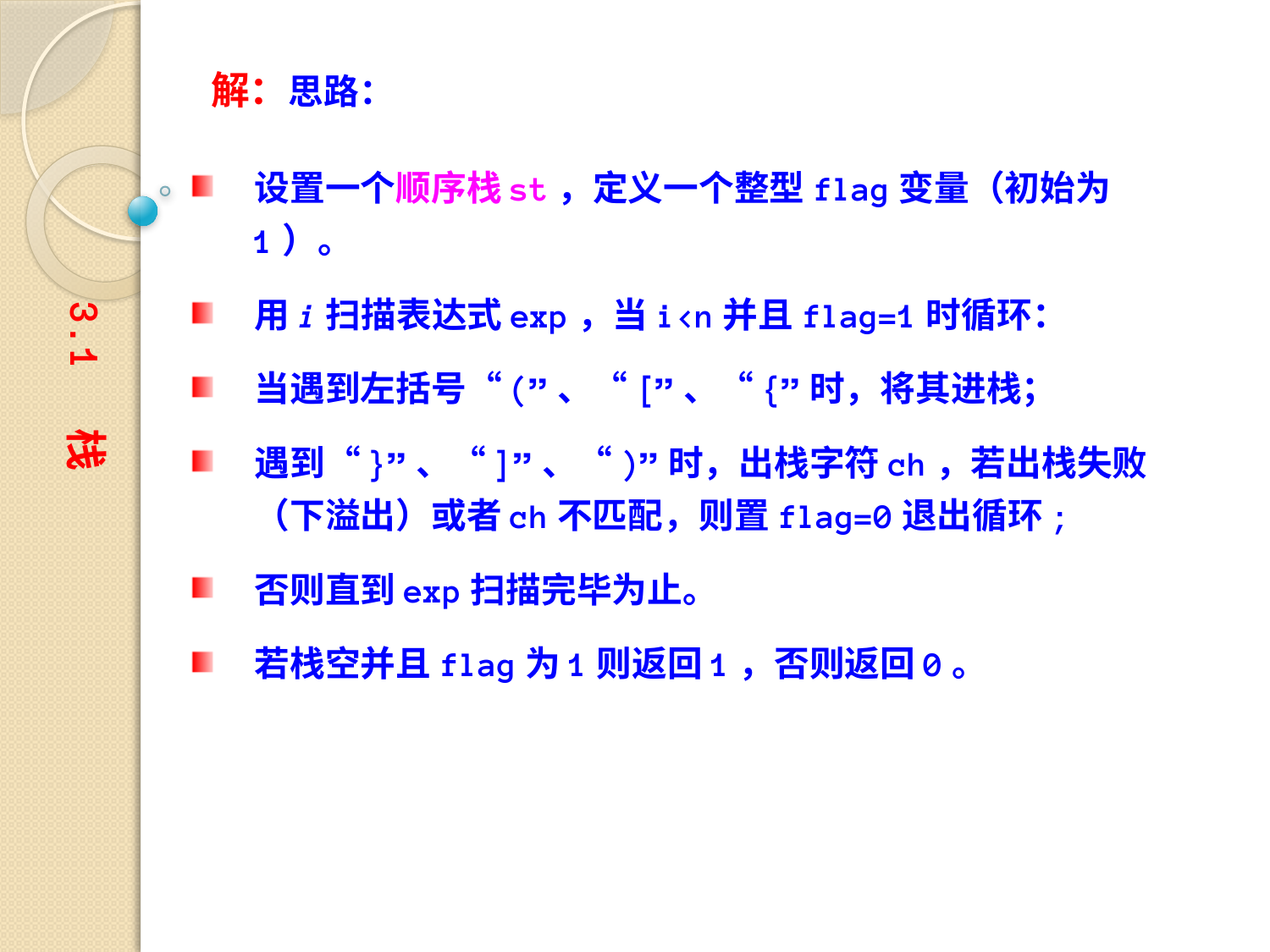

解：思路：
设置一个顺序栈st，定义一个整型flag变量（初始为1）。
用i扫描表达式exp，当i<n并且flag=1时循环：
当遇到左括号“(”、“[”、“{”时，将其进栈；
遇到“}”、“]”、“)”时，出栈字符ch，若出栈失败（下溢出）或者ch不匹配，则置flag=0退出循环;
否则直到exp扫描完毕为止。
若栈空并且flag为1则返回1，否则返回0。
3.1  栈